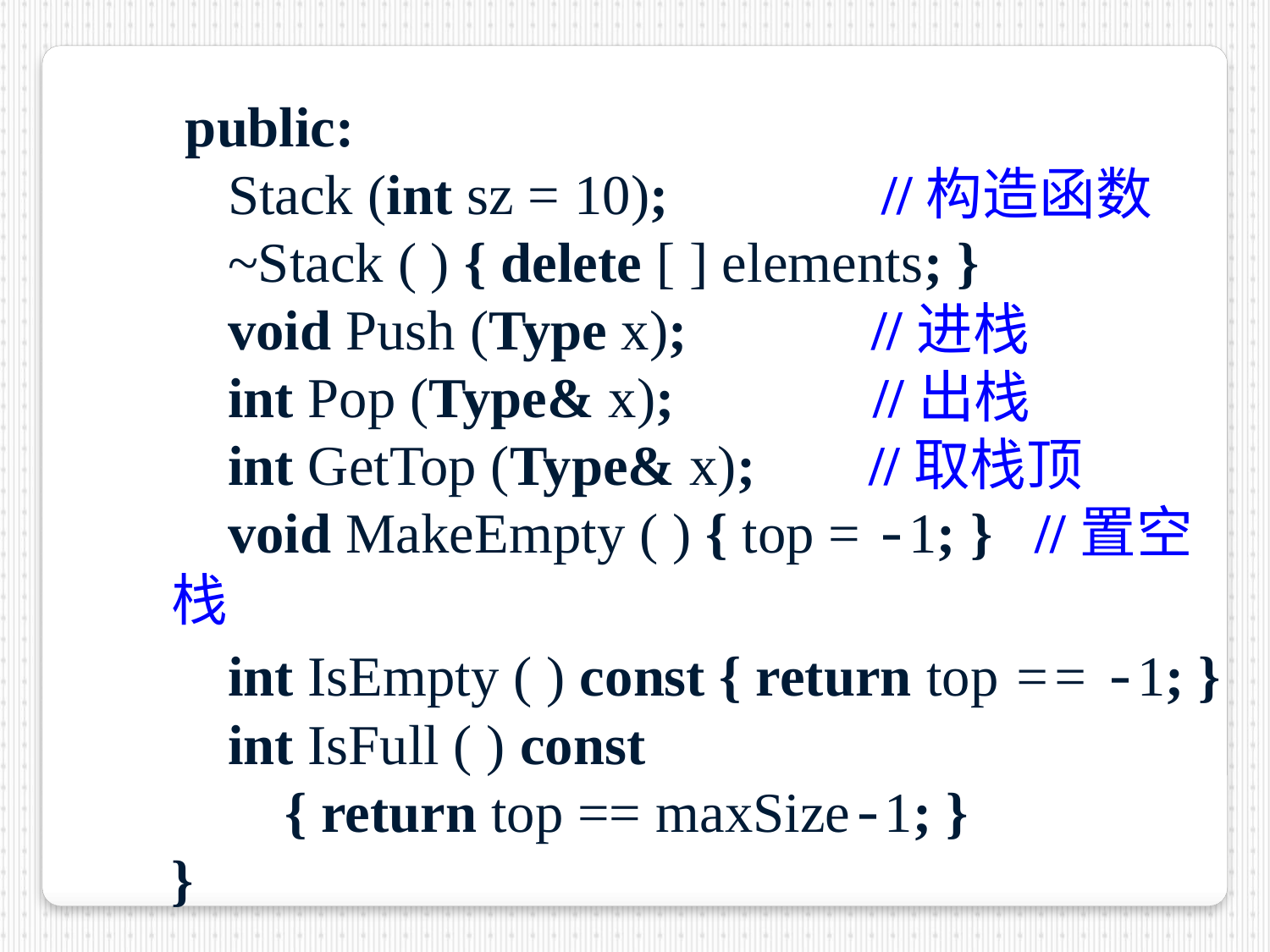

public:
    Stack (int sz = 10);               //构造函数
    ~Stack ( ) { delete [ ] elements; }
    void Push (Type x);             //进栈
    int Pop (Type& x);              //出栈
    int GetTop (Type& x);        //取栈顶
    void MakeEmpty ( ) { top = -1; }   //置空栈
    int IsEmpty ( ) const { return top == -1; }
    int IsFull ( ) const
        { return top == maxSize-1; }
}